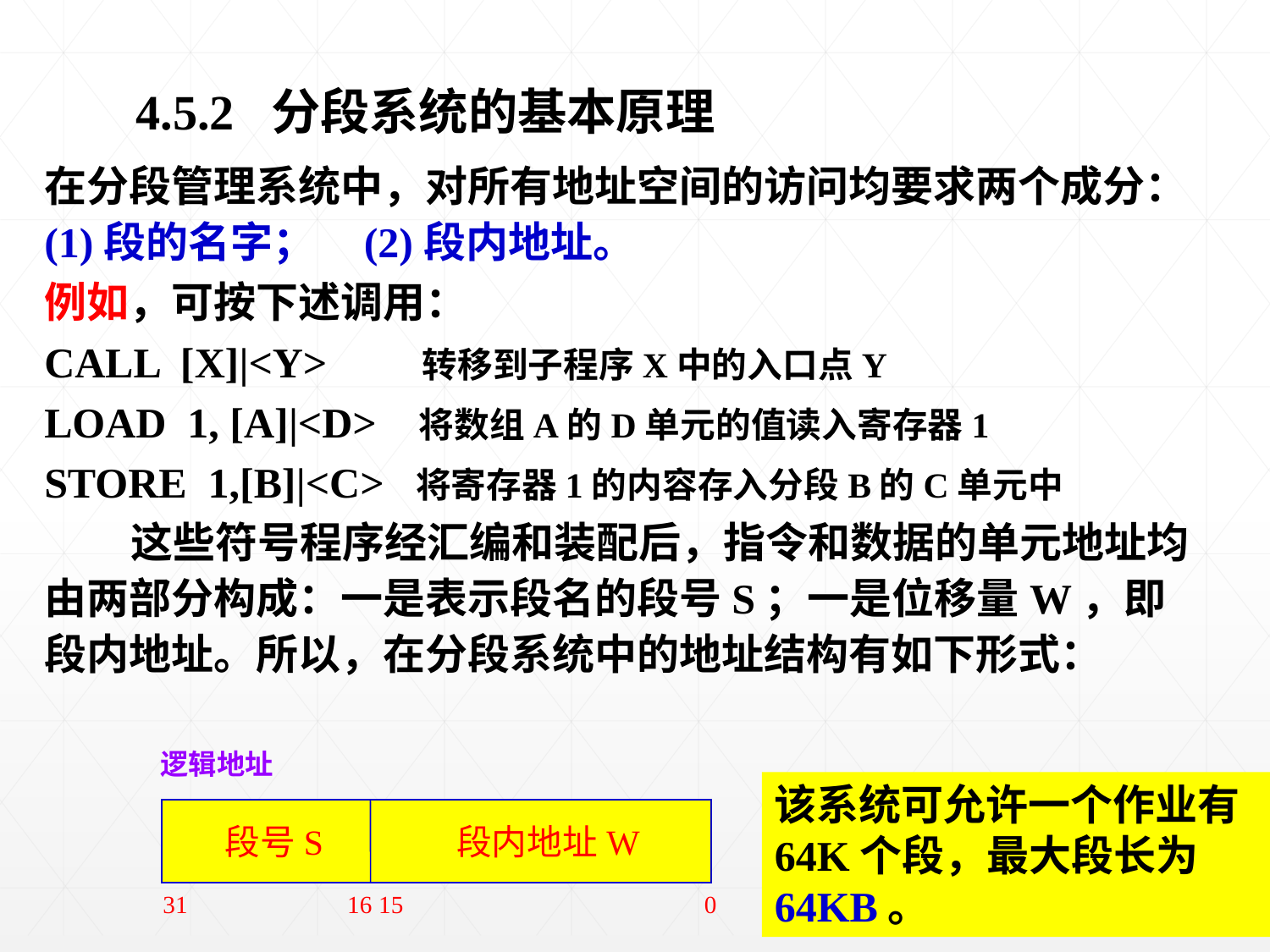

4.5.2  分段系统的基本原理
在分段管理系统中，对所有地址空间的访问均要求两个成分： (1)段的名字；    (2)段内地址。
例如，可按下述调用：
CALL  [X]|<Y>        转移到子程序X中的入口点Y
LOAD  1, [A]|<D>   将数组A的D单元的值读入寄存器1
STORE  1,[B]|<C>  将寄存器1的内容存入分段B的C单元中
        这些符号程序经汇编和装配后，指令和数据的单元地址均由两部分构成：一是表示段名的段号S；一是位移量W，即段内地址。所以，在分段系统中的地址结构有如下形式：
逻辑地址
段号S              段内地址W

31                          16 15                                                 0
该系统可允许一个作业有64K个段，最大段长为64KB。